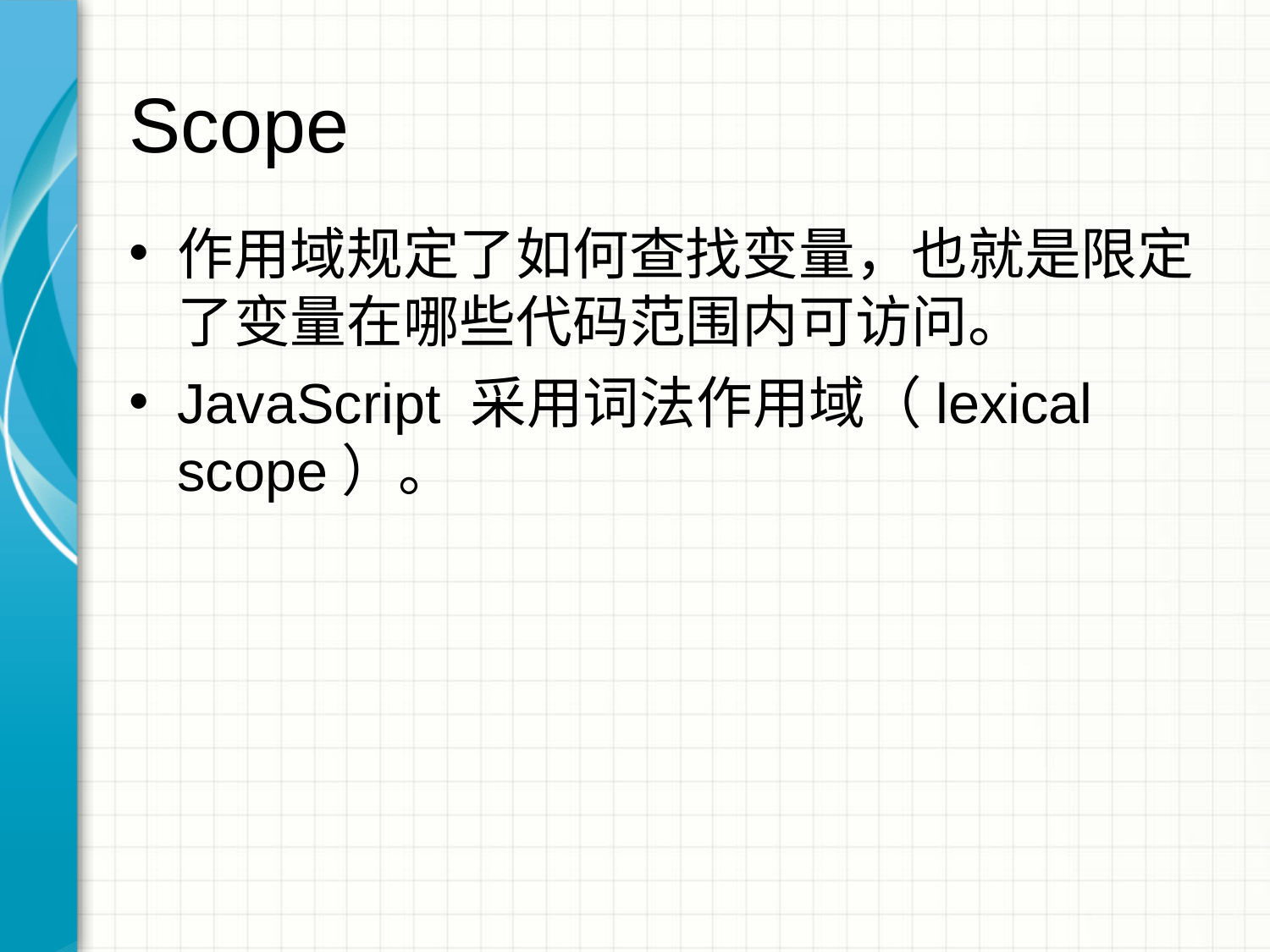

# Scope
作用域规定了如何查找变量，也就是限定了变量在哪些代码范围内可访问。
JavaScript 采用词法作用域（lexical scope）。